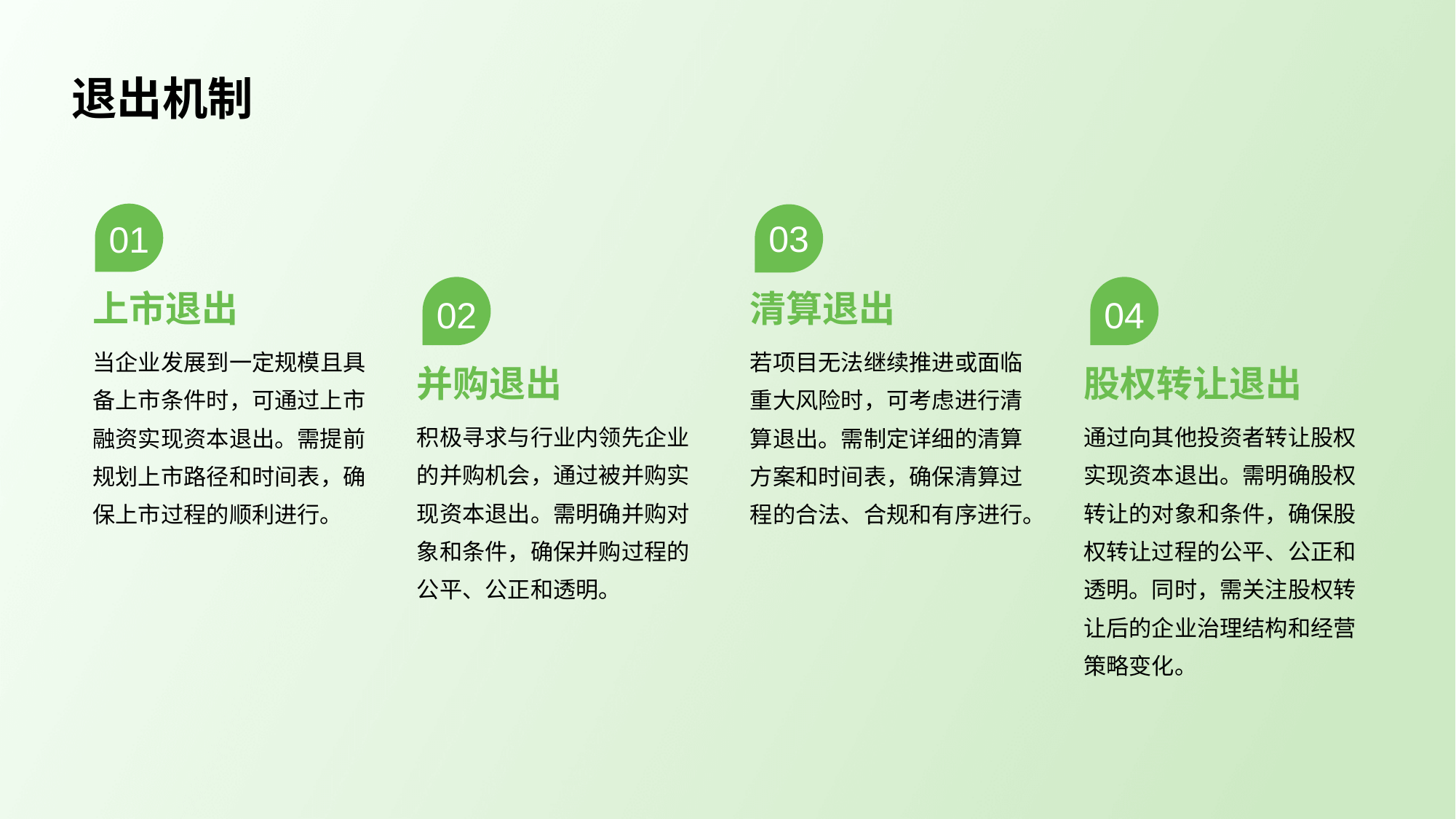

退出机制

03

01
上市退出
清算退出

02
04
当企业发展到一定规模且具备上市条件时，可通过上市融资实现资本退出。需提前规划上市路径和时间表，确保上市过程的顺利进行。
若项目无法继续推进或面临重大风险时，可考虑进行清算退出。需制定详细的清算方案和时间表，确保清算过程的合法、合规和有序进行。
并购退出
股权转让退出
积极寻求与行业内领先企业的并购机会，通过被并购实现资本退出。需明确并购对象和条件，确保并购过程的公平、公正和透明。
通过向其他投资者转让股权实现资本退出。需明确股权转让的对象和条件，确保股权转让过程的公平、公正和透明。同时，需关注股权转让后的企业治理结构和经营策略变化。